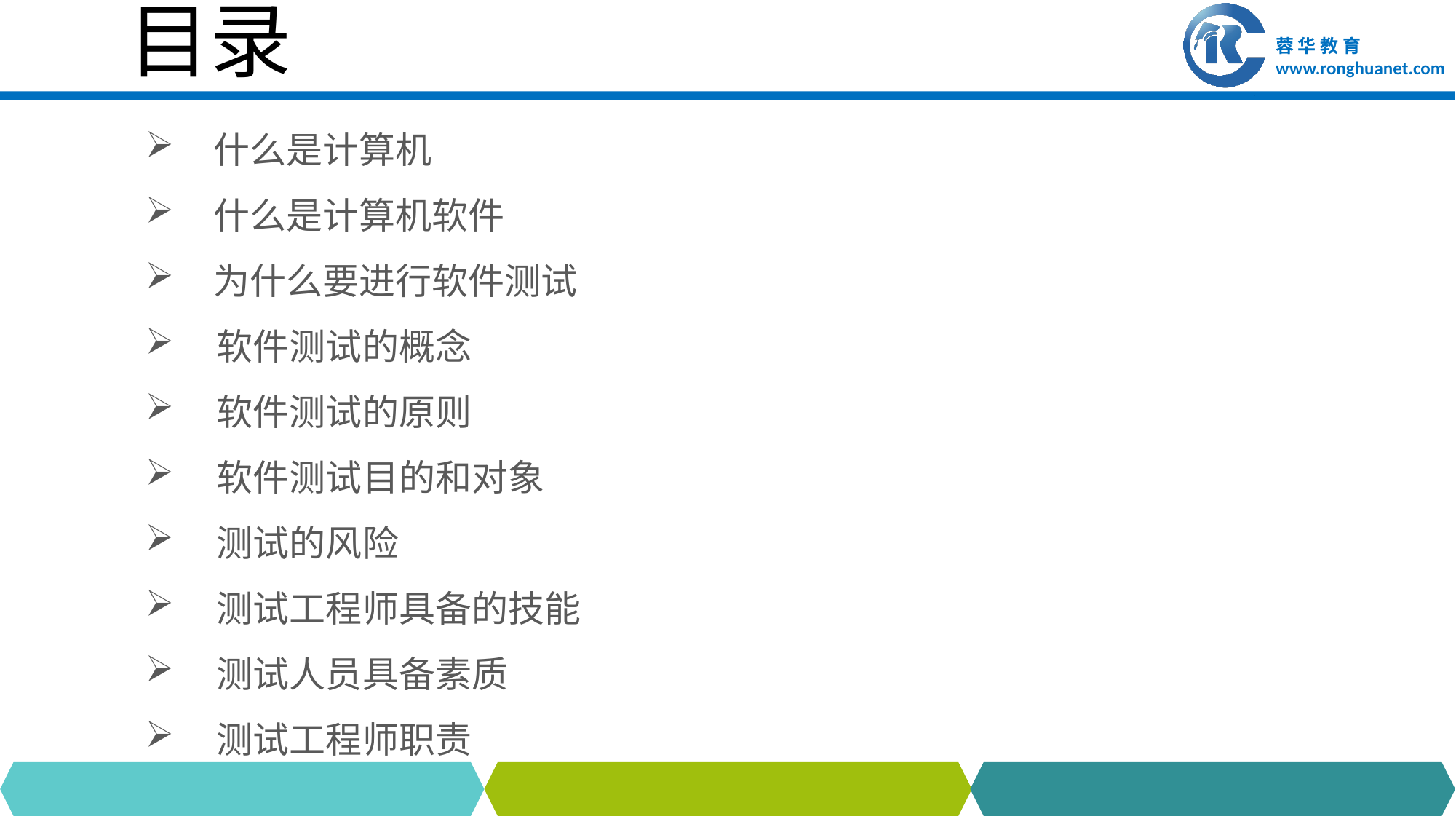

# 目录
什么是计算机
什么是计算机软件
为什么要进行软件测试
 软件测试的概念
 软件测试的原则
 软件测试目的和对象
 测试的风险
 测试工程师具备的技能
 测试人员具备素质
 测试工程师职责